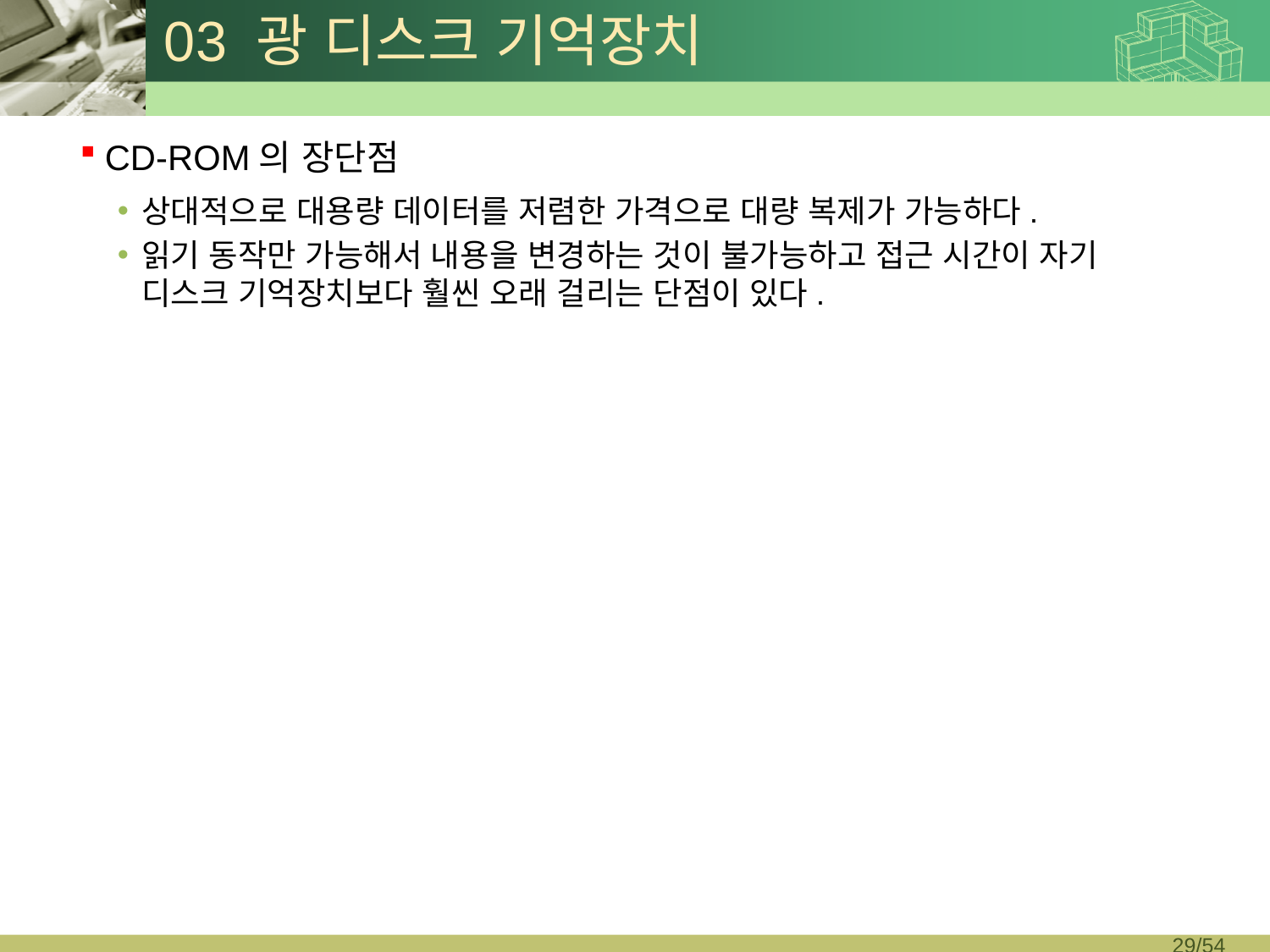

# 03 광 디스크 기억장치
CD-ROM의 장단점
상대적으로 대용량 데이터를 저렴한 가격으로 대량 복제가 가능하다.
읽기 동작만 가능해서 내용을 변경하는 것이 불가능하고 접근 시간이 자기
디스크 기억장치보다 훨씬 오래 걸리는 단점이 있다.